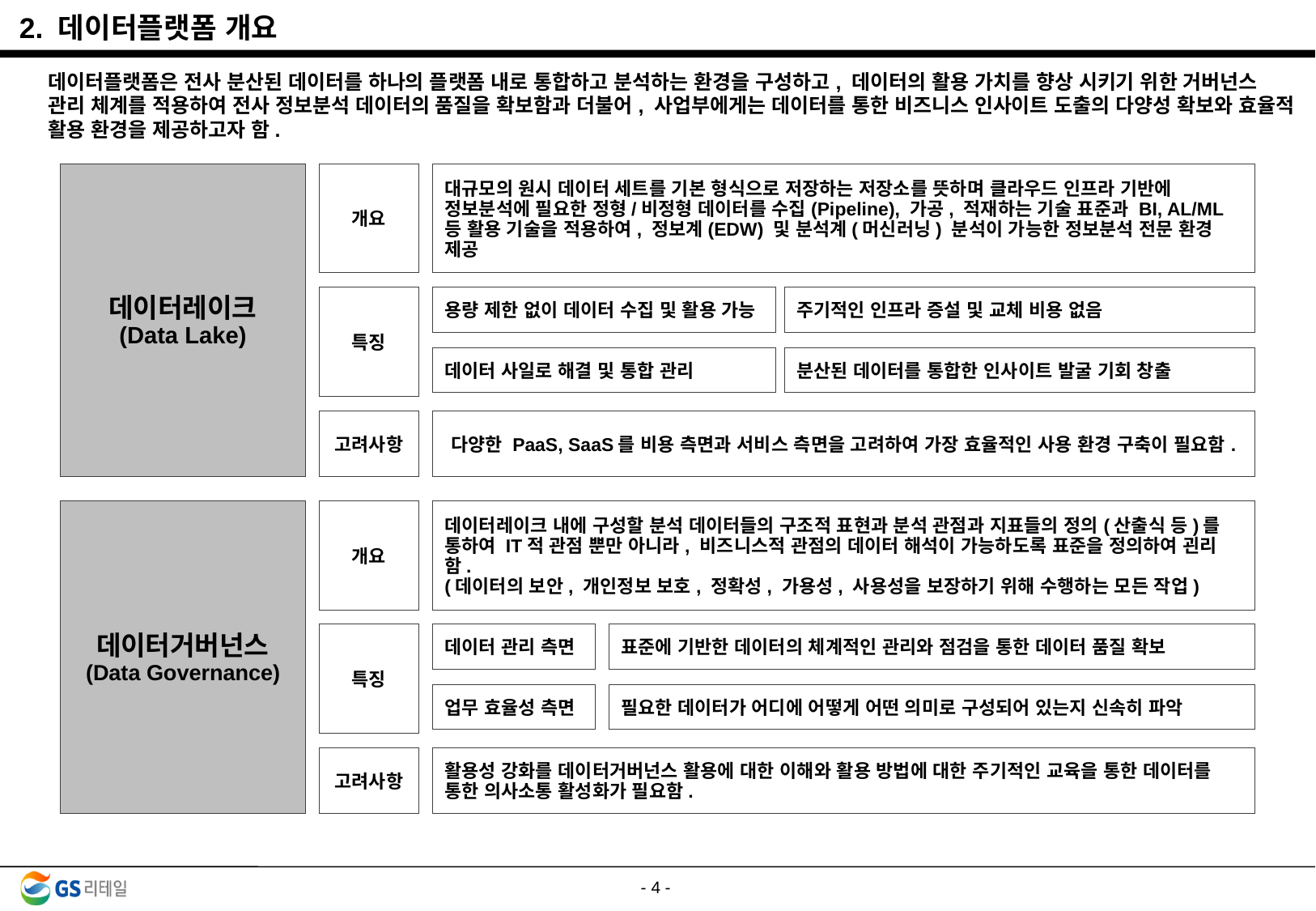

2. 데이터플랫폼 개요
데이터플랫폼은 전사 분산된 데이터를 하나의 플랫폼 내로 통합하고 분석하는 환경을 구성하고, 데이터의 활용 가치를 향상 시키기 위한 거버넌스 관리 체계를 적용하여 전사 정보분석 데이터의 품질을 확보함과 더불어, 사업부에게는 데이터를 통한 비즈니스 인사이트 도출의 다양성 확보와 효율적 활용 환경을 제공하고자 함.
데이터레이크
(Data Lake)
개요
대규모의 원시 데이터 세트를 기본 형식으로 저장하는 저장소를 뜻하며 클라우드 인프라 기반에 정보분석에 필요한 정형/비정형 데이터를 수집(Pipeline), 가공, 적재하는 기술 표준과 BI, AL/ML 등 활용 기술을 적용하여, 정보계(EDW) 및 분석계(머신러닝) 분석이 가능한 정보분석 전문 환경 제공
특징
용량 제한 없이 데이터 수집 및 활용 가능
주기적인 인프라 증설 및 교체 비용 없음
데이터 사일로 해결 및 통합 관리
분산된 데이터를 통합한 인사이트 발굴 기회 창출
고려사항
다양한 PaaS, SaaS를 비용 측면과 서비스 측면을 고려하여 가장 효율적인 사용 환경 구축이 필요함.
데이터거버넌스
(Data Governance)
개요
데이터레이크 내에 구성할 분석 데이터들의 구조적 표현과 분석 관점과 지표들의 정의(산출식 등)를 통하여 IT적 관점 뿐만 아니라, 비즈니스적 관점의 데이터 해석이 가능하도록 표준을 정의하여 괸리 함.
(데이터의 보안, 개인정보 보호, 정확성, 가용성, 사용성을 보장하기 위해 수행하는 모든 작업)
특징
데이터 관리 측면
표준에 기반한 데이터의 체계적인 관리와 점검을 통한 데이터 품질 확보
업무 효율성 측면
필요한 데이터가 어디에 어떻게 어떤 의미로 구성되어 있는지 신속히 파악
고려사항
활용성 강화를 데이터거버넌스 활용에 대한 이해와 활용 방법에 대한 주기적인 교육을 통한 데이터를 통한 의사소통 활성화가 필요함.
- 4 -